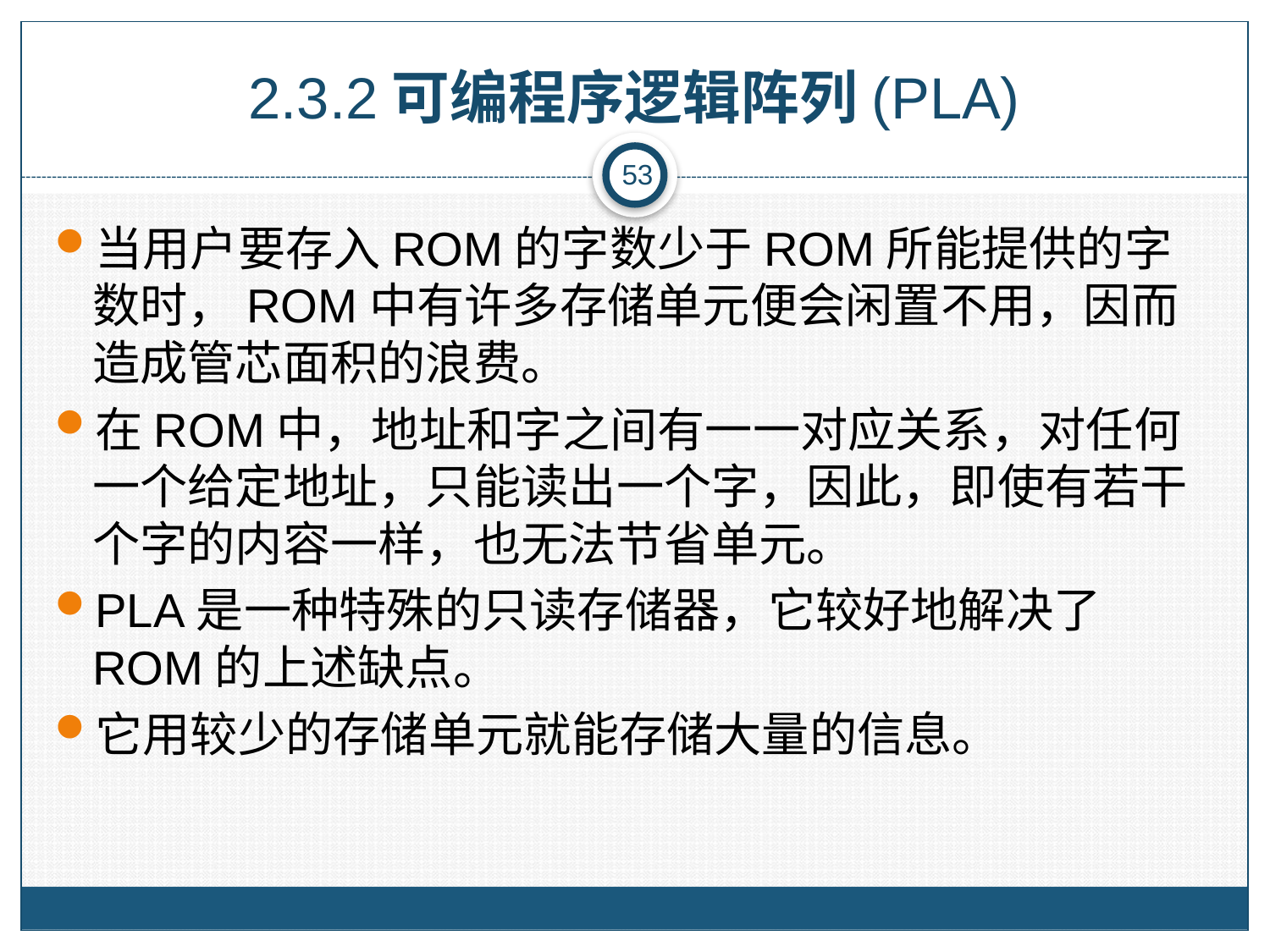

# 2.3.2可编程序逻辑阵列(PLA)
53
当用户要存入ROM的字数少于ROM所能提供的字数时，ROM中有许多存储单元便会闲置不用，因而造成管芯面积的浪费。
在ROM中，地址和字之间有一一对应关系，对任何一个给定地址，只能读出一个字，因此，即使有若干个字的内容一样，也无法节省单元。
PLA是一种特殊的只读存储器，它较好地解决了ROM的上述缺点。
它用较少的存储单元就能存储大量的信息。